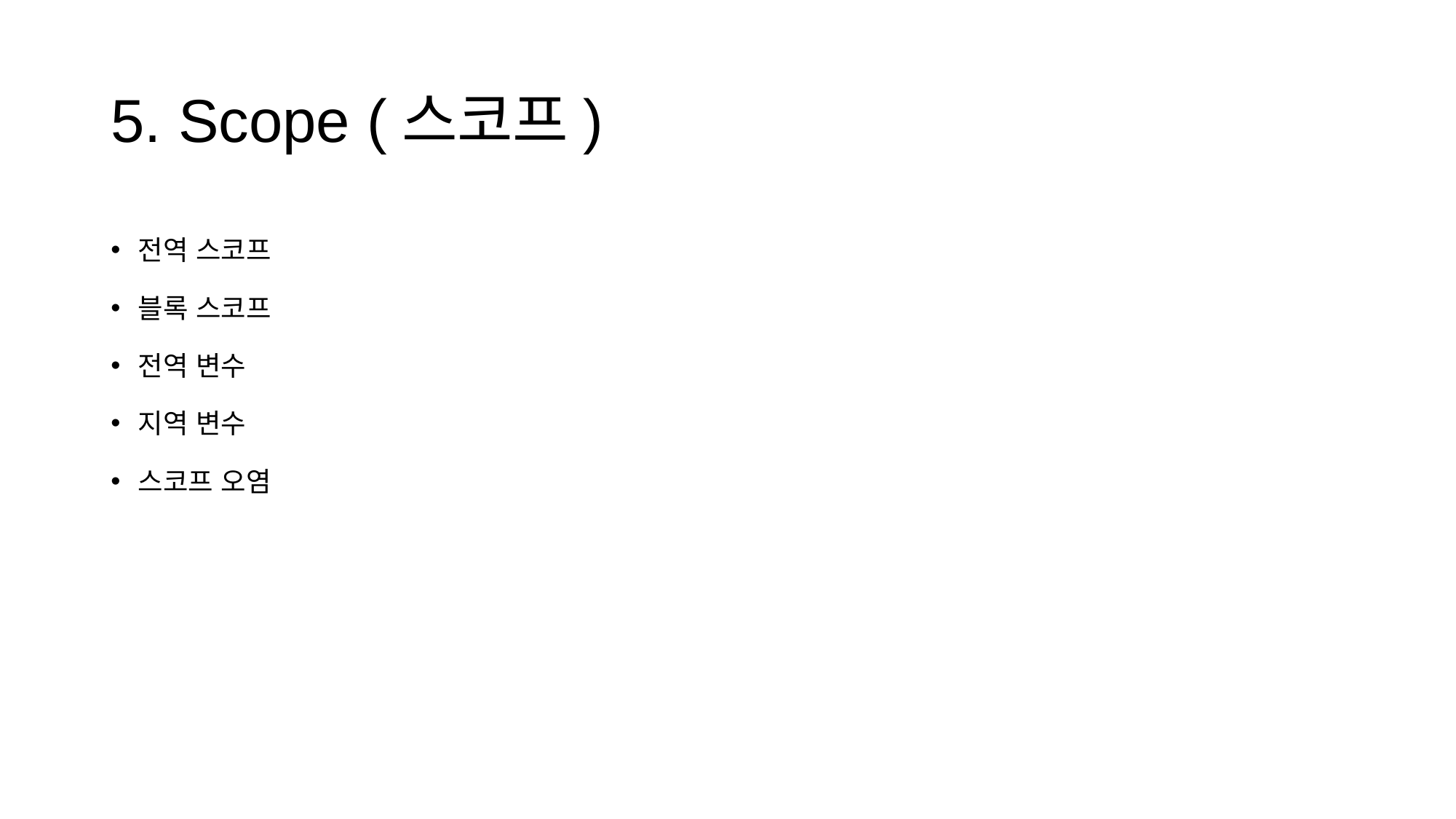

# 5. Scope (스코프)
전역 스코프
블록 스코프
전역 변수
지역 변수
스코프 오염